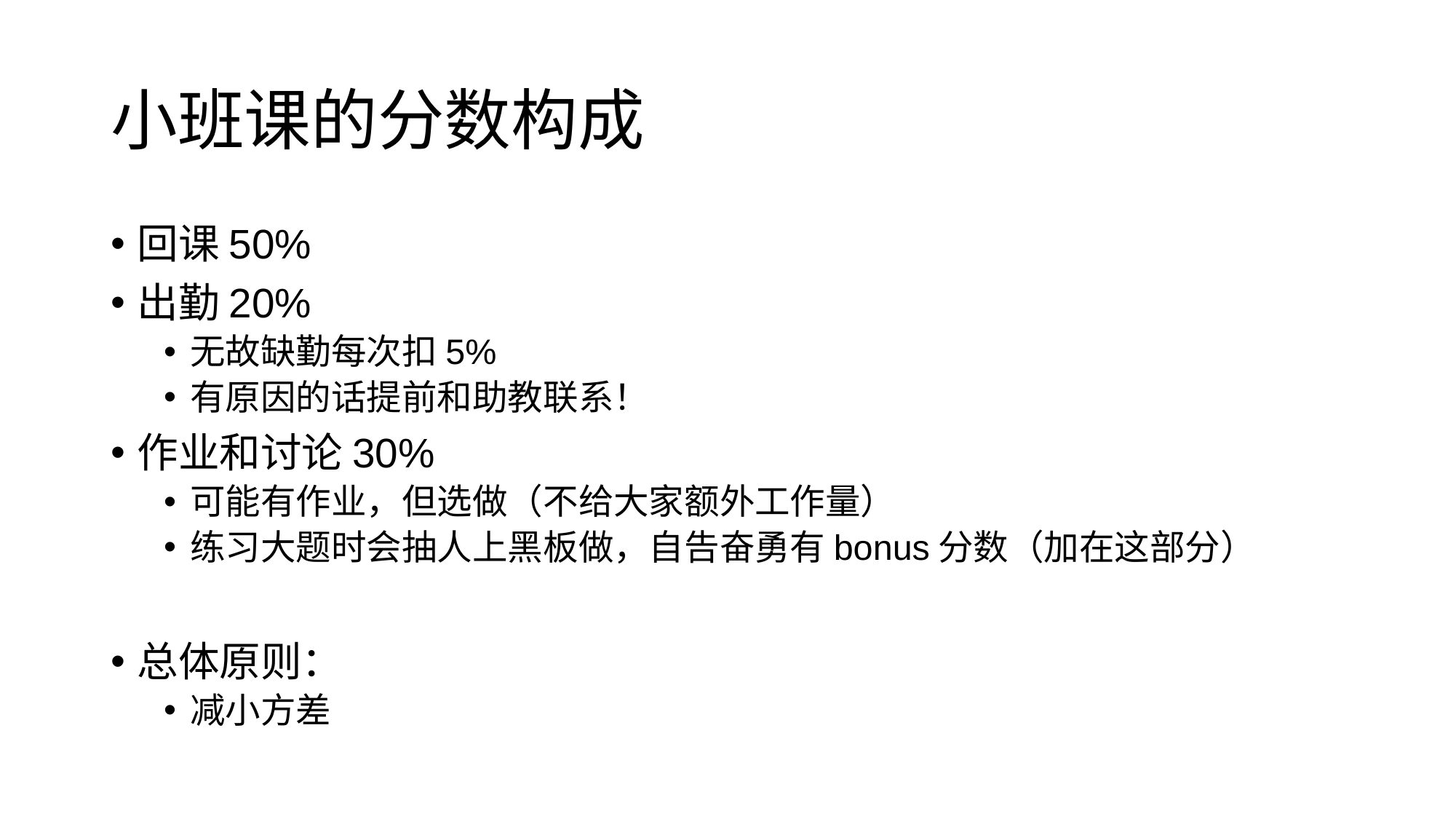

# 小班课的分数构成
回课50%
出勤20%
无故缺勤每次扣5%
有原因的话提前和助教联系！
作业和讨论30%
可能有作业，但选做（不给大家额外工作量）
练习大题时会抽人上黑板做，自告奋勇有bonus分数（加在这部分）

总体原则：
减小方差